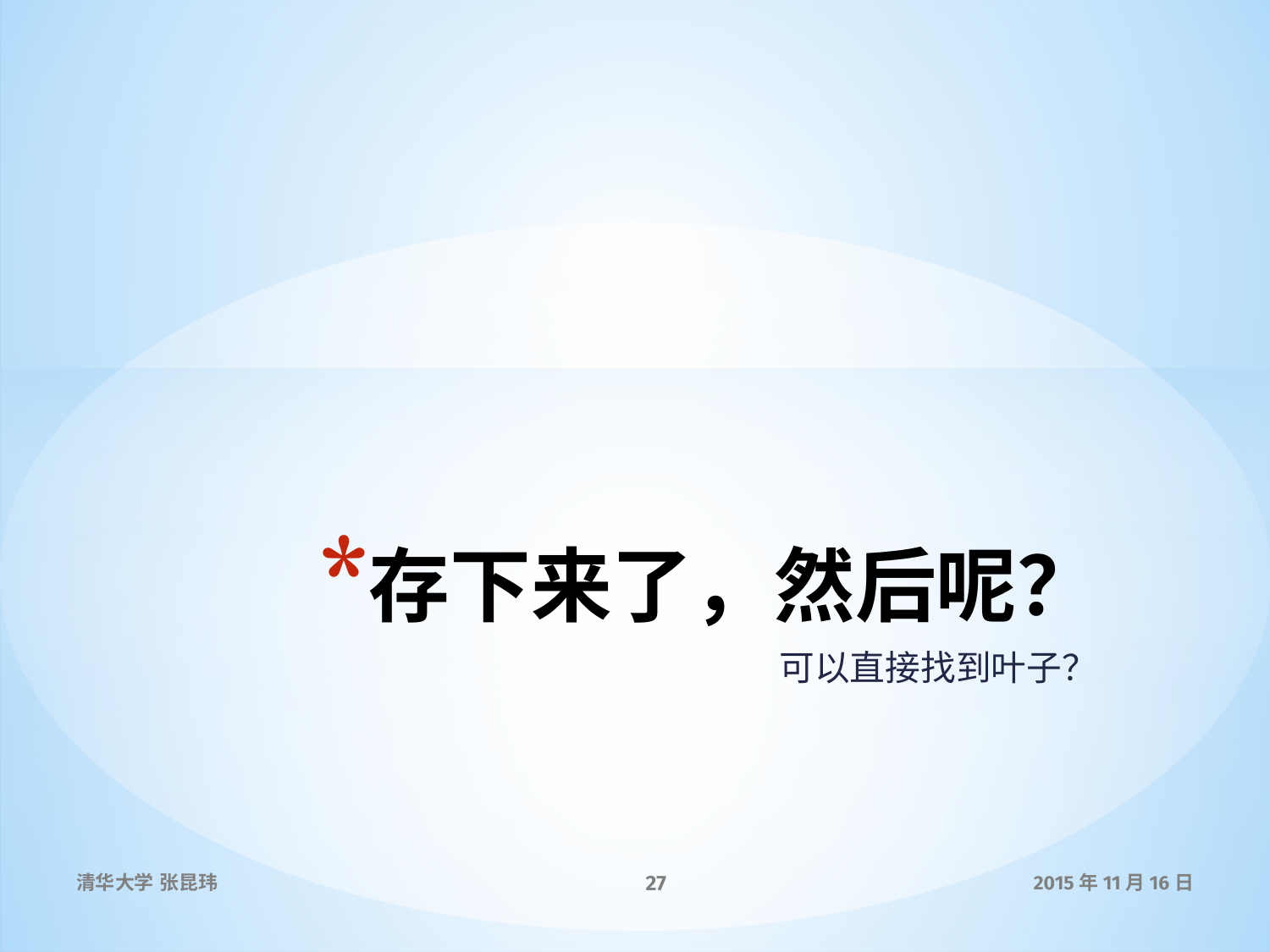

# 存下来了，然后呢？
可以直接找到叶子？
清华大学 张昆玮
27
2015年11月16日